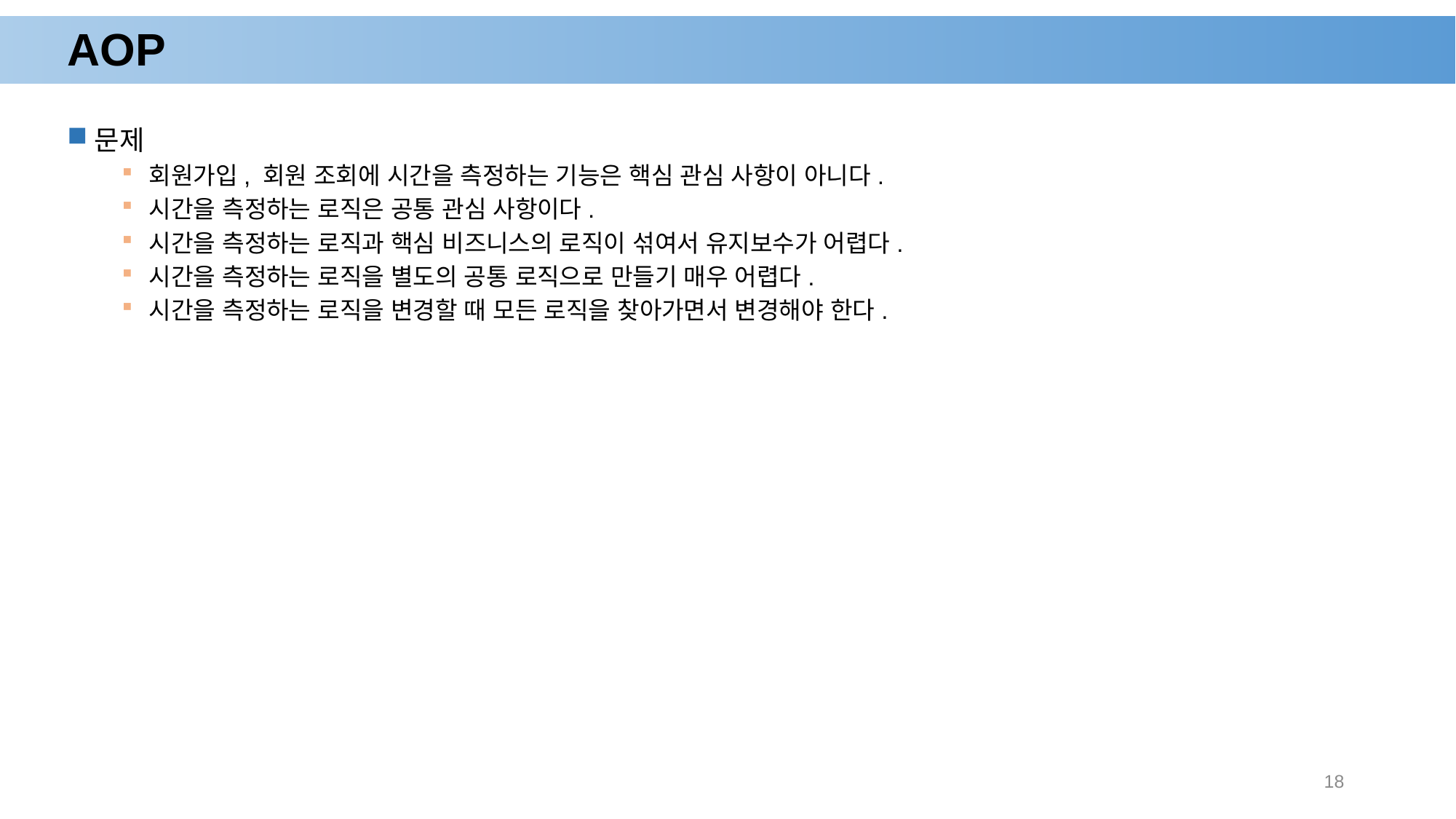

# AOP
문제
회원가입, 회원 조회에 시간을 측정하는 기능은 핵심 관심 사항이 아니다.
시간을 측정하는 로직은 공통 관심 사항이다.
시간을 측정하는 로직과 핵심 비즈니스의 로직이 섞여서 유지보수가 어렵다.
시간을 측정하는 로직을 별도의 공통 로직으로 만들기 매우 어렵다.
시간을 측정하는 로직을 변경할 때 모든 로직을 찾아가면서 변경해야 한다.
18